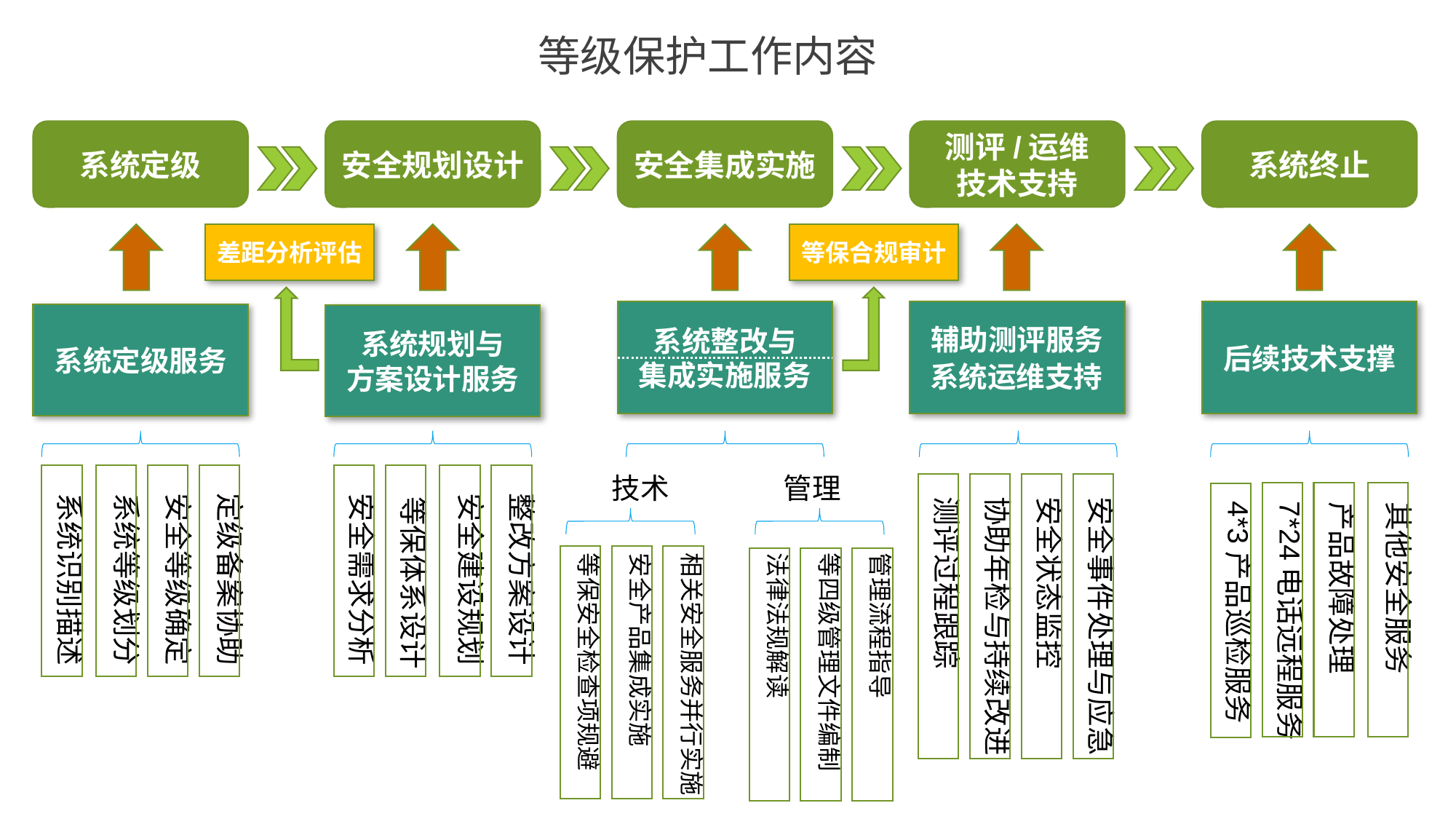

等级保护工作内容
系统定级
安全规划设计
安全集成实施
测评/运维
技术支持
系统终止

差距分析评估
等保合规审计

系统整改与
集成实施服务

后续技术支撑
系统定级服务
系统规划与
方案设计服务
辅助测评服务

系统运维支持

技术
管理

系统识别描述
系统等级划分
安全等级确定
定级备案协助
安全需求分析
安全建设规划
整改方案设计

等保体系设计
测评过程跟踪
协助年检与持续改进
安全状态监控
安全事件处理与应急
4*3产品巡检服务
7*24电话远程服务
产品故障处理
其他安全服务
等保安全检查项规避
安全产品集成实施
相关安全服务并行实施
法律法规解读
等四级管理文件编制
管理流程指导